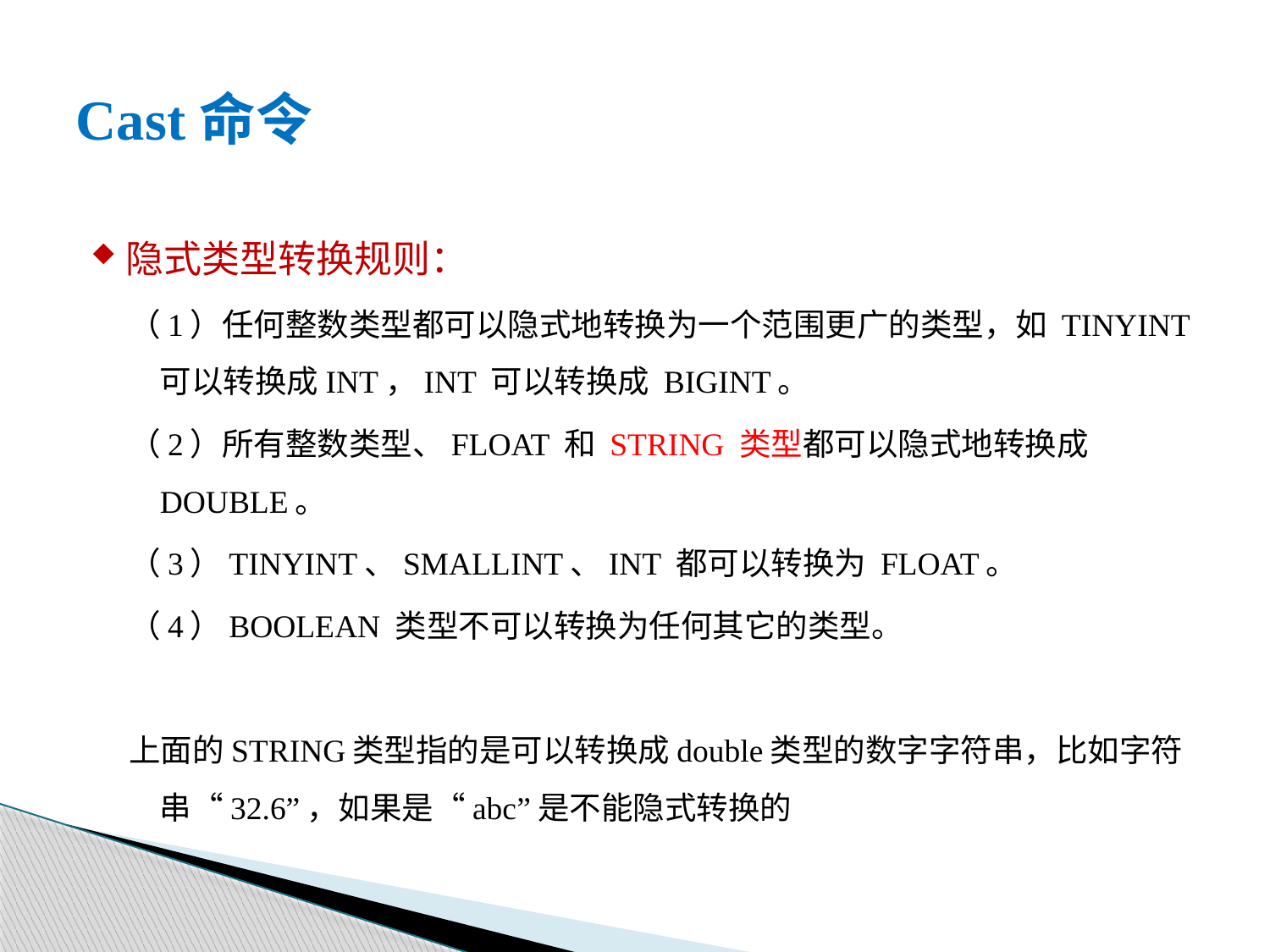

# Cast命令
隐式类型转换规则：
（1）任何整数类型都可以隐式地转换为一个范围更广的类型，如 TINYINT 可以转换成INT，INT 可以转换成 BIGINT。
（2）所有整数类型、FLOAT 和 STRING 类型都可以隐式地转换成 DOUBLE。
（3）TINYINT、SMALLINT、INT 都可以转换为 FLOAT。
（4）BOOLEAN 类型不可以转换为任何其它的类型。

上面的STRING类型指的是可以转换成double类型的数字字符串，比如字符串“32.6”，如果是“abc”是不能隐式转换的